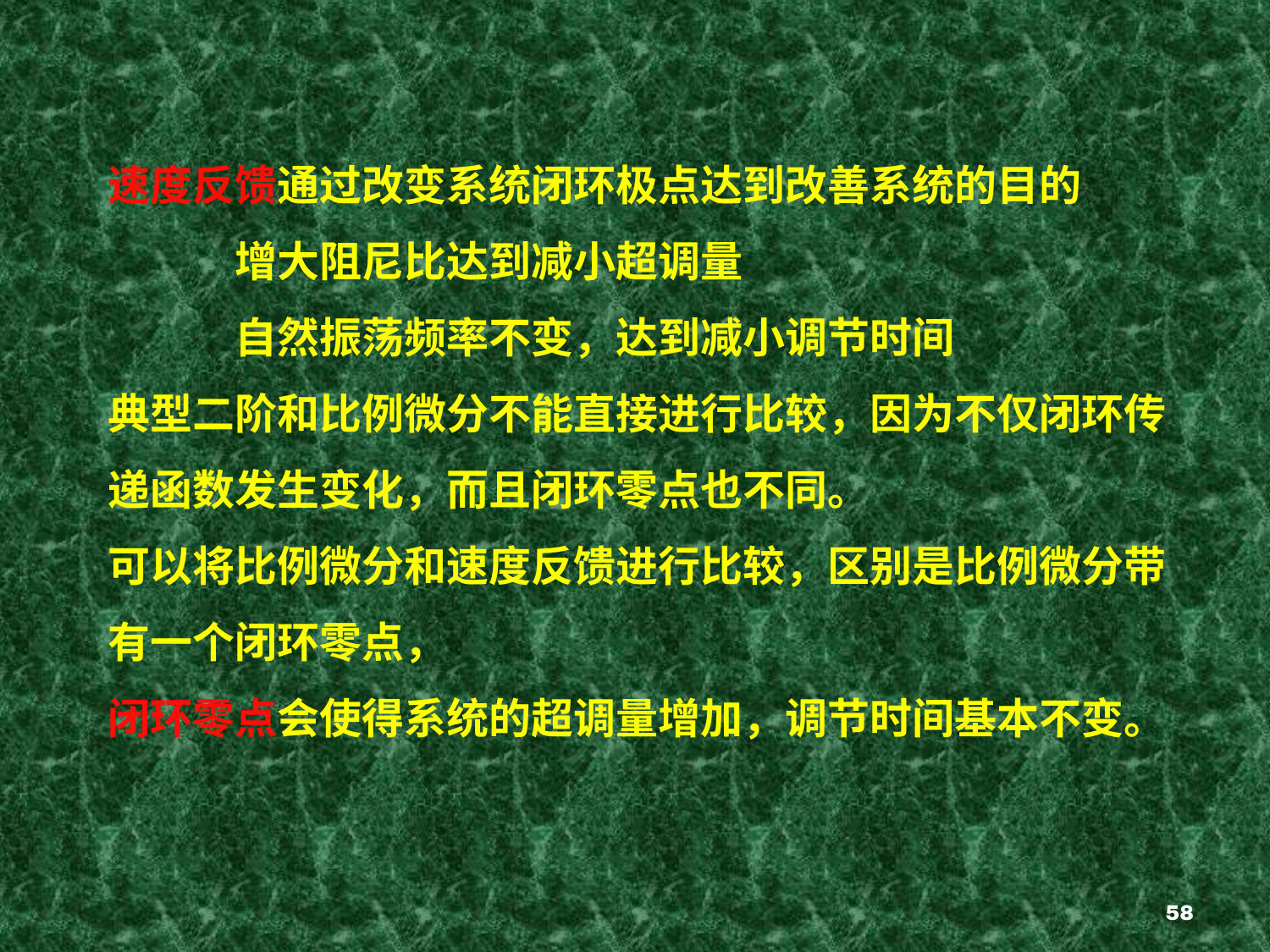

速度反馈通过改变系统闭环极点达到改善系统的目的
	增大阻尼比达到减小超调量
	自然振荡频率不变，达到减小调节时间
典型二阶和比例微分不能直接进行比较，因为不仅闭环传递函数发生变化，而且闭环零点也不同。
可以将比例微分和速度反馈进行比较，区别是比例微分带有一个闭环零点，
闭环零点会使得系统的超调量增加，调节时间基本不变。
58